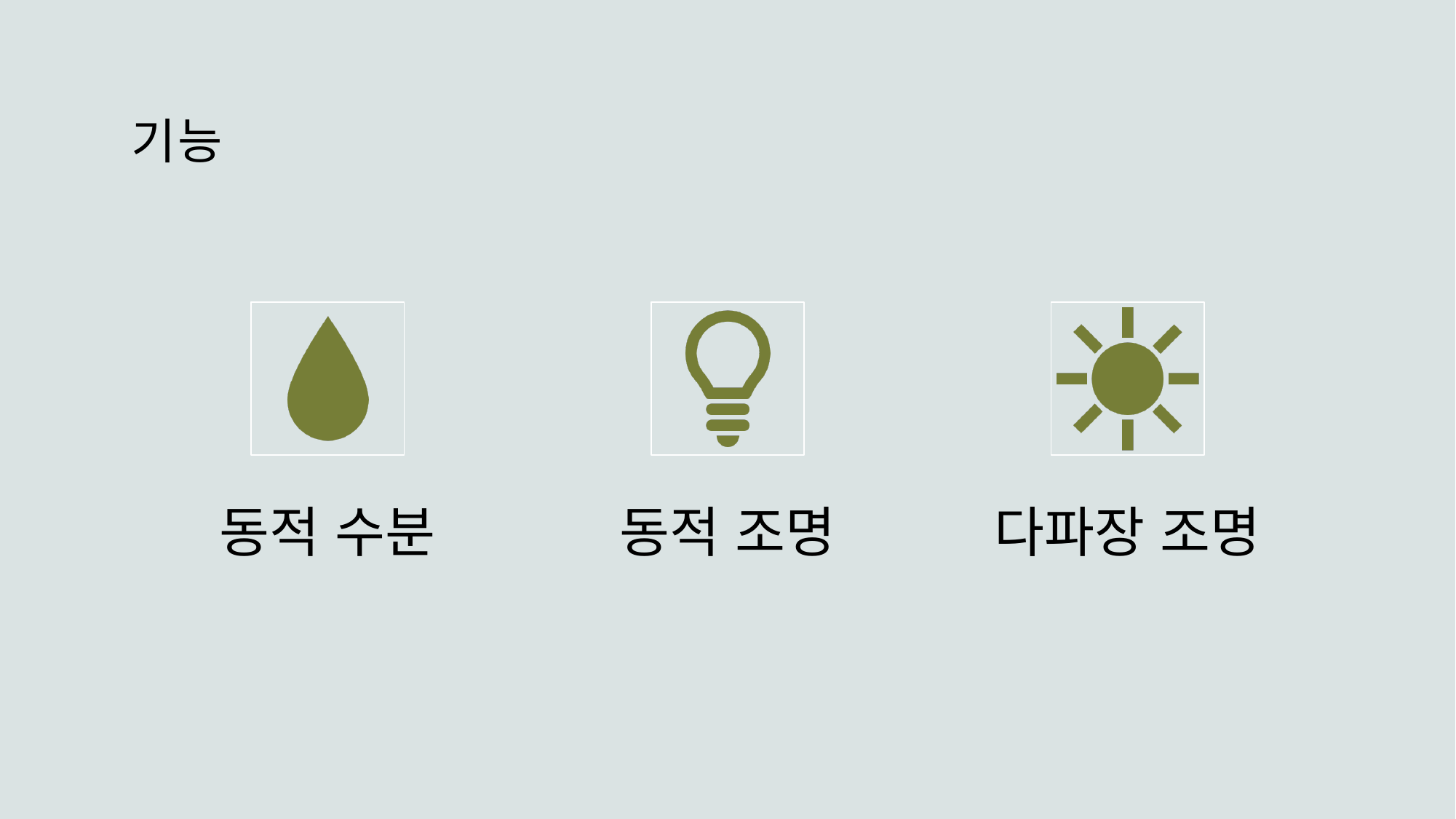

# 기능
동적 수분
동적 조명
다파장 조명